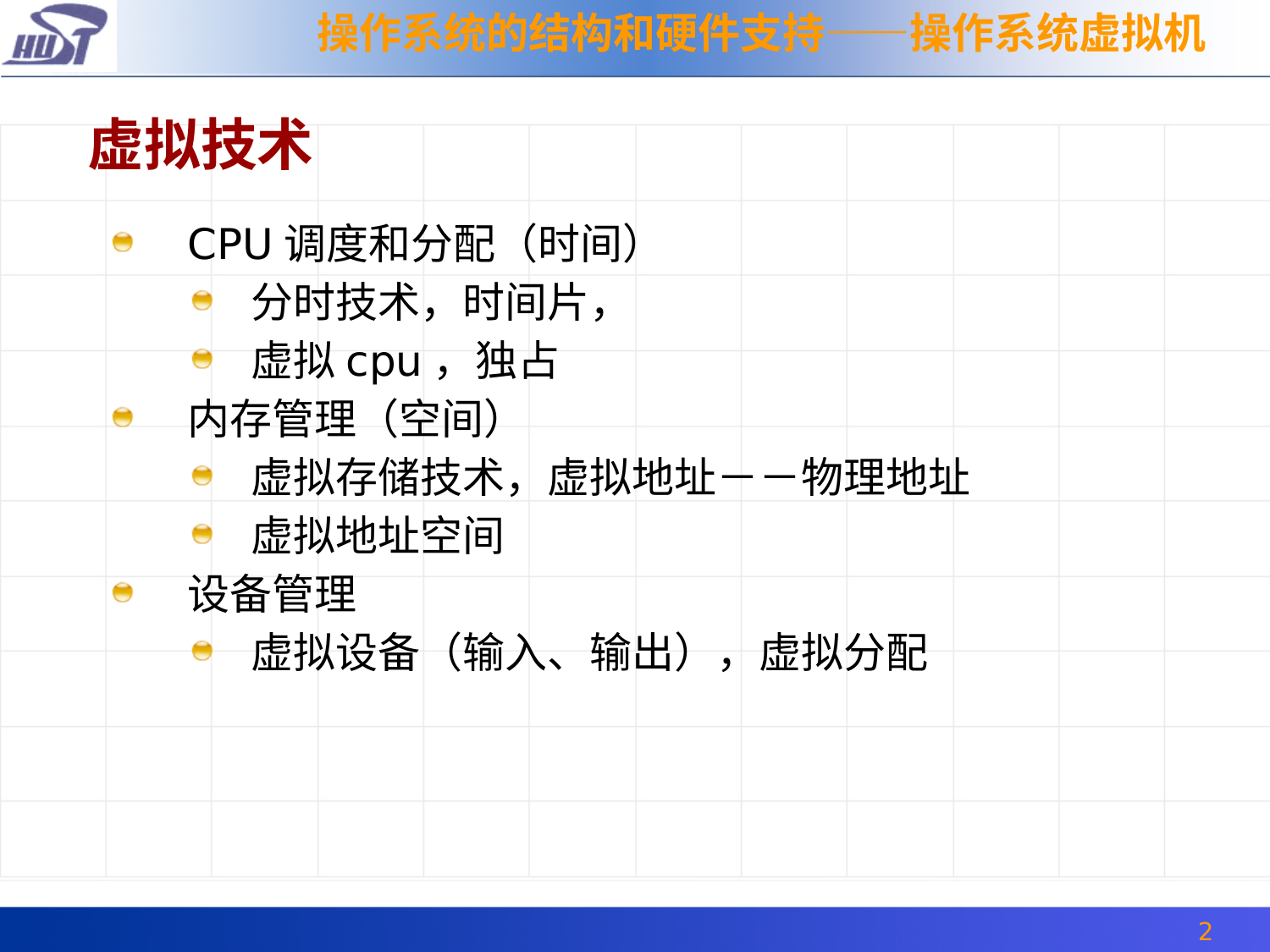

操作系统的结构和硬件支持——操作系统虚拟机
虚拟技术
CPU调度和分配（时间）
分时技术，时间片，
虚拟cpu，独占
内存管理（空间）
虚拟存储技术，虚拟地址－－物理地址
虚拟地址空间
设备管理
虚拟设备（输入、输出），虚拟分配
2